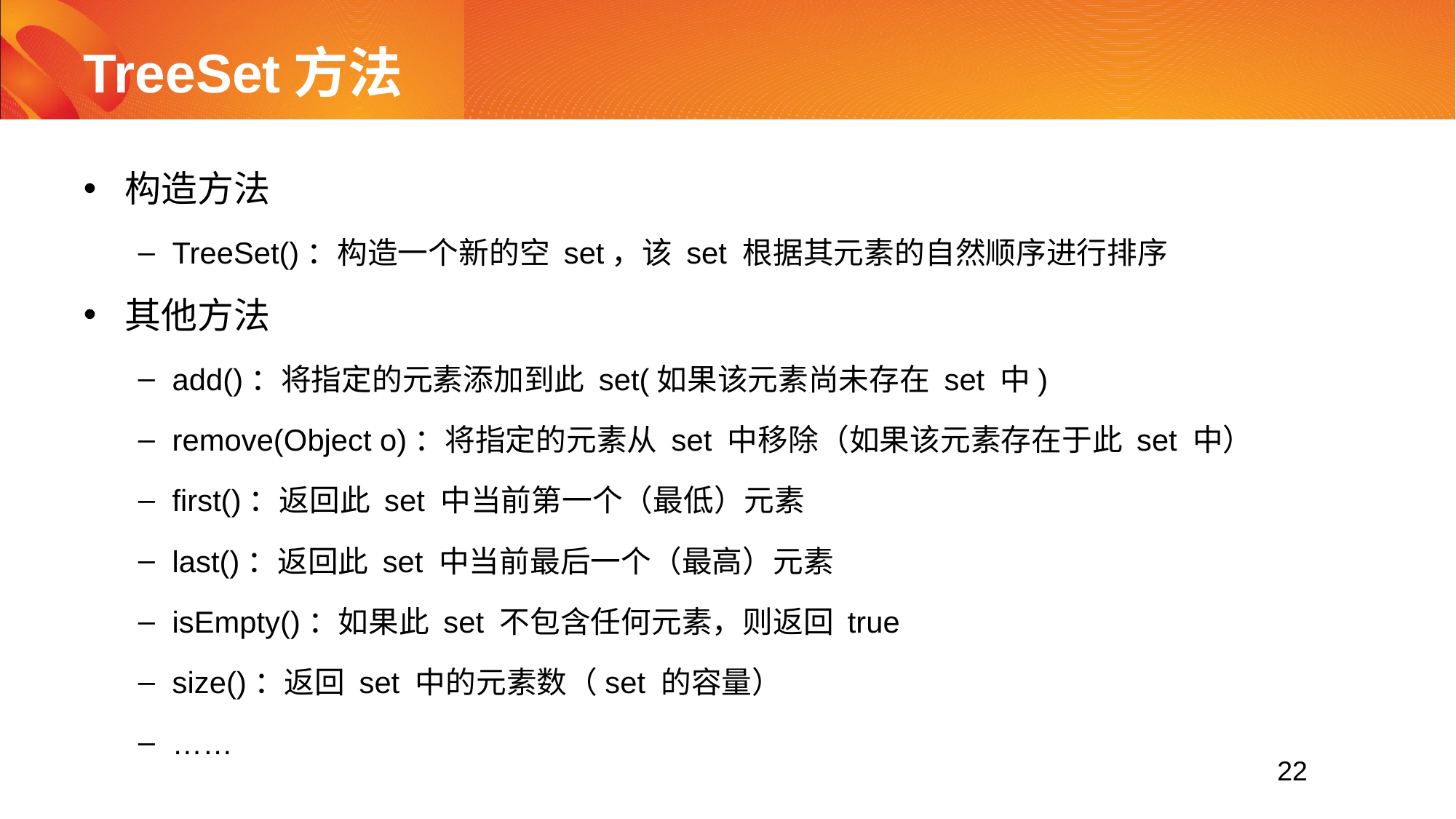

# TreeSet方法
构造方法
TreeSet()：构造一个新的空 set，该 set 根据其元素的自然顺序进行排序
其他方法
add()：将指定的元素添加到此 set(如果该元素尚未存在 set 中)
remove(Object o)：将指定的元素从 set 中移除（如果该元素存在于此 set 中）
first()：返回此 set 中当前第一个（最低）元素
last()：返回此 set 中当前最后一个（最高）元素
isEmpty()：如果此 set 不包含任何元素，则返回 true
size()：返回 set 中的元素数（set 的容量）
……